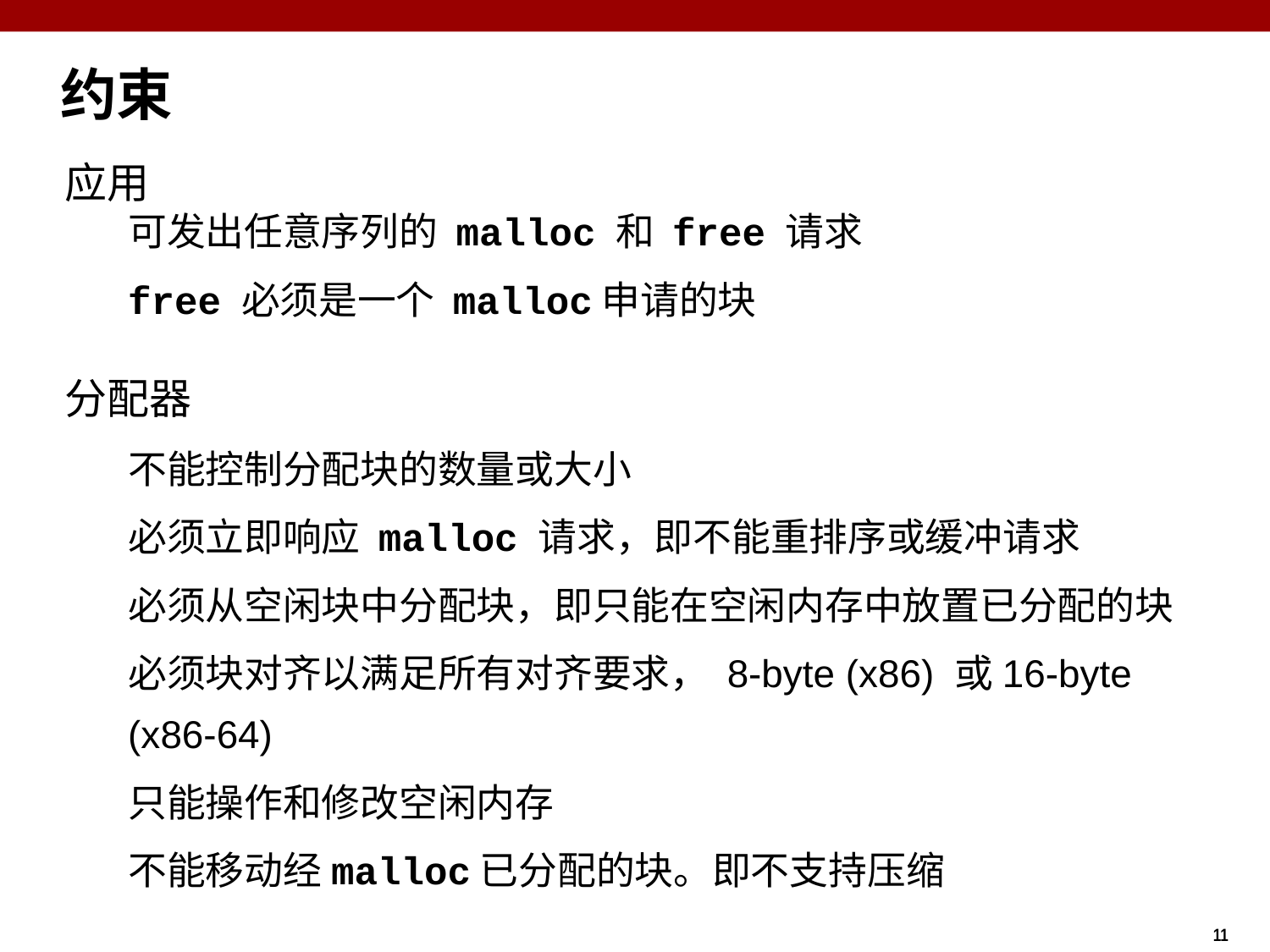

# 约束
应用
可发出任意序列的 malloc 和 free 请求
free 必须是一个 malloc申请的块

分配器
不能控制分配块的数量或大小
必须立即响应 malloc 请求，即不能重排序或缓冲请求
必须从空闲块中分配块，即只能在空闲内存中放置已分配的块
必须块对齐以满足所有对齐要求， 8-byte (x86) 或16-byte (x86-64)
只能操作和修改空闲内存
不能移动经malloc已分配的块。即不支持压缩